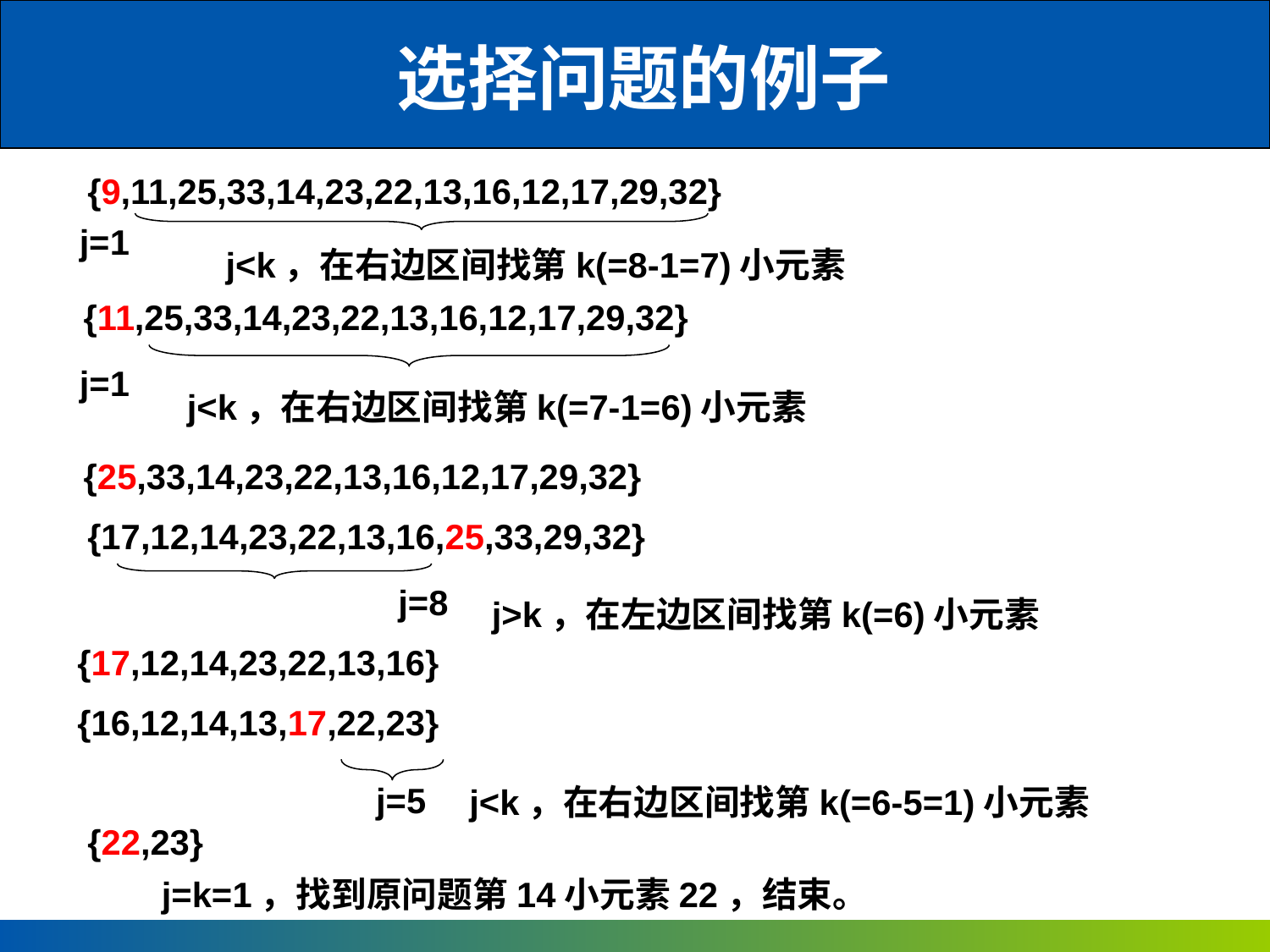

选择问题的例子

{9,11,25,33,14,23,22,13,16,12,17,29,32}
j=1
j<k，在右边区间找第k(=8-1=7)小元素
{11,25,33,14,23,22,13,16,12,17,29,32}
j=1
j<k，在右边区间找第k(=7-1=6)小元素

{25,33,14,23,22,13,16,12,17,29,32}
{17,12,14,23,22,13,16,25,33,29,32}
j=8
j>k，在左边区间找第k(=6)小元素
{17,12,14,23,22,13,16}
{16,12,14,13,17,22,23}

j=5
j<k，在右边区间找第k(=6-5=1)小元素
{22,23}
j=k=1，找到原问题第14小元素22，结束。